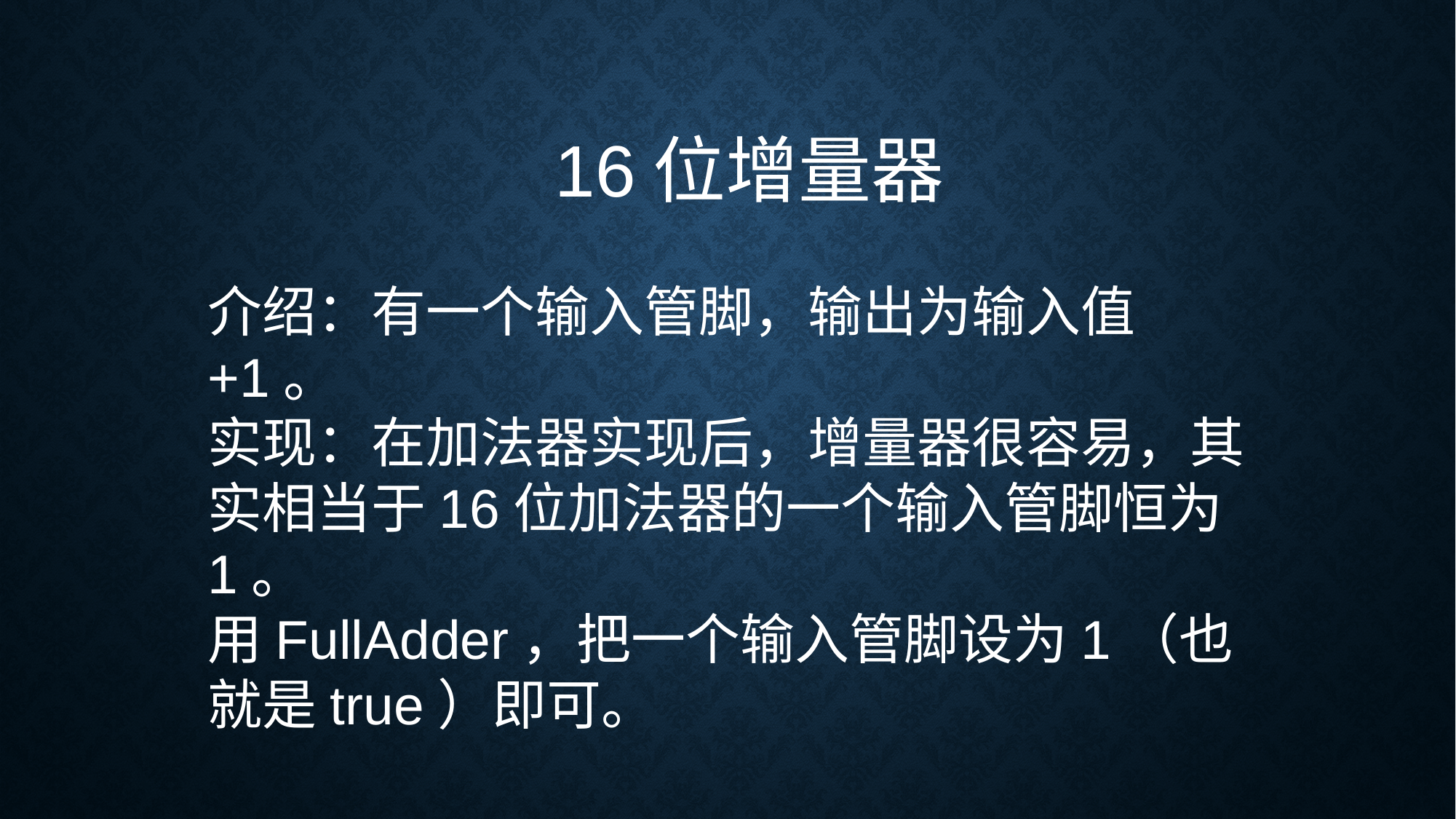

16位增量器

介绍：有一个输入管脚，输出为输入值+1。
实现：在加法器实现后，增量器很容易，其实相当于16位加法器的一个输入管脚恒为1。
用FullAdder，把一个输入管脚设为1（也就是true）即可。